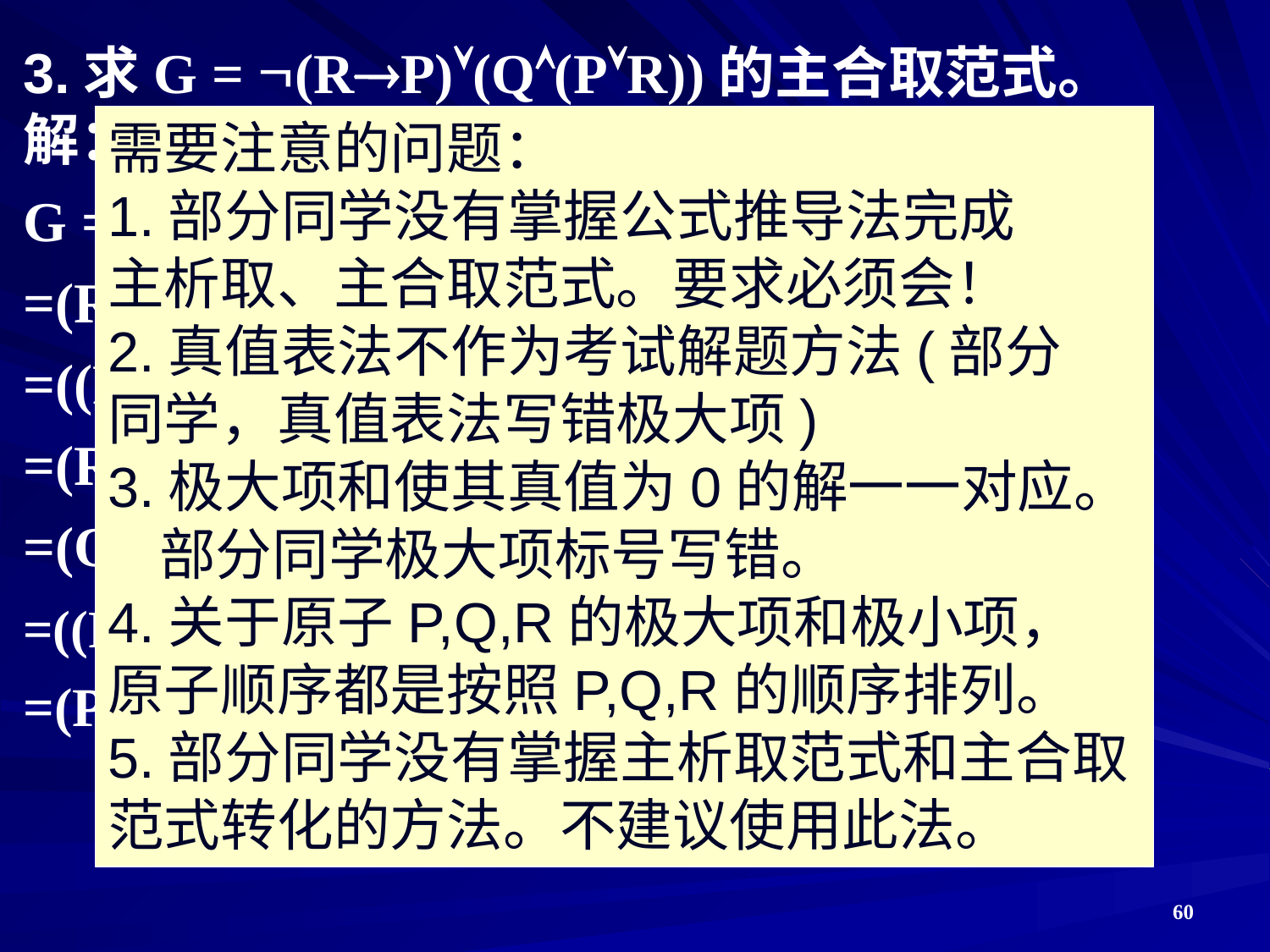

3.求G = ¬(R→P)∨(Q∧(P∨R))的主合取范式。
解：方法一
G =¬(¬R∨P) ∨(Q∧(P∨R))
=(R∧¬P) ∨(Q∧(P∨R))
=((R∧¬P) ∨Q) ∧((R∧¬P) ∨(P∨R))
=(R∨Q) ∧(¬P∨Q) ∧(R∨P∨R) ∧(¬P∨P∨R)
=(Q∨R) ∧(¬P∨Q) ∧(P∨R)
=((P∧¬P) ∨Q∨R) ∧(¬P∨Q∨(R∧¬R) ∧(P∨(Q∧¬Q)∨R)
=(P∨Q∨R) ∧(¬P ∨Q∨R) ∧(¬P∨Q∨¬R) ∧(P∨¬Q∨R)

需要注意的问题：
1.部分同学没有掌握公式推导法完成
主析取、主合取范式。要求必须会！
2.真值表法不作为考试解题方法(部分
同学，真值表法写错极大项)
3.极大项和使其真值为0的解一一对应。
   部分同学极大项标号写错。
4.关于原子P,Q,R的极大项和极小项，
原子顺序都是按照P,Q,R的顺序排列。
5.部分同学没有掌握主析取范式和主合取
范式转化的方法。不建议使用此法。
60